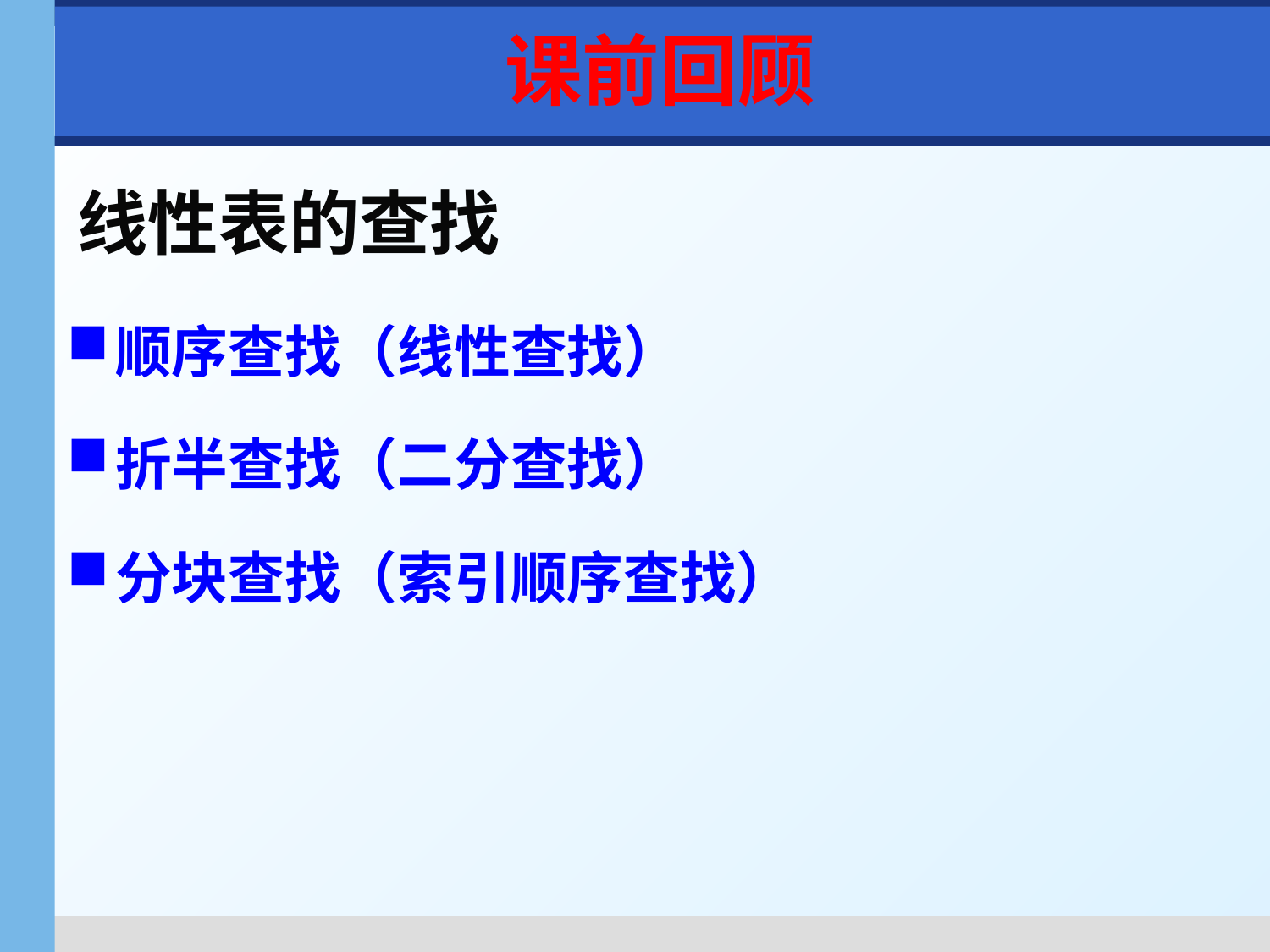

课前回顾
# 线性表的查找
顺序查找（线性查找）
折半查找（二分查找）
分块查找（索引顺序查找）